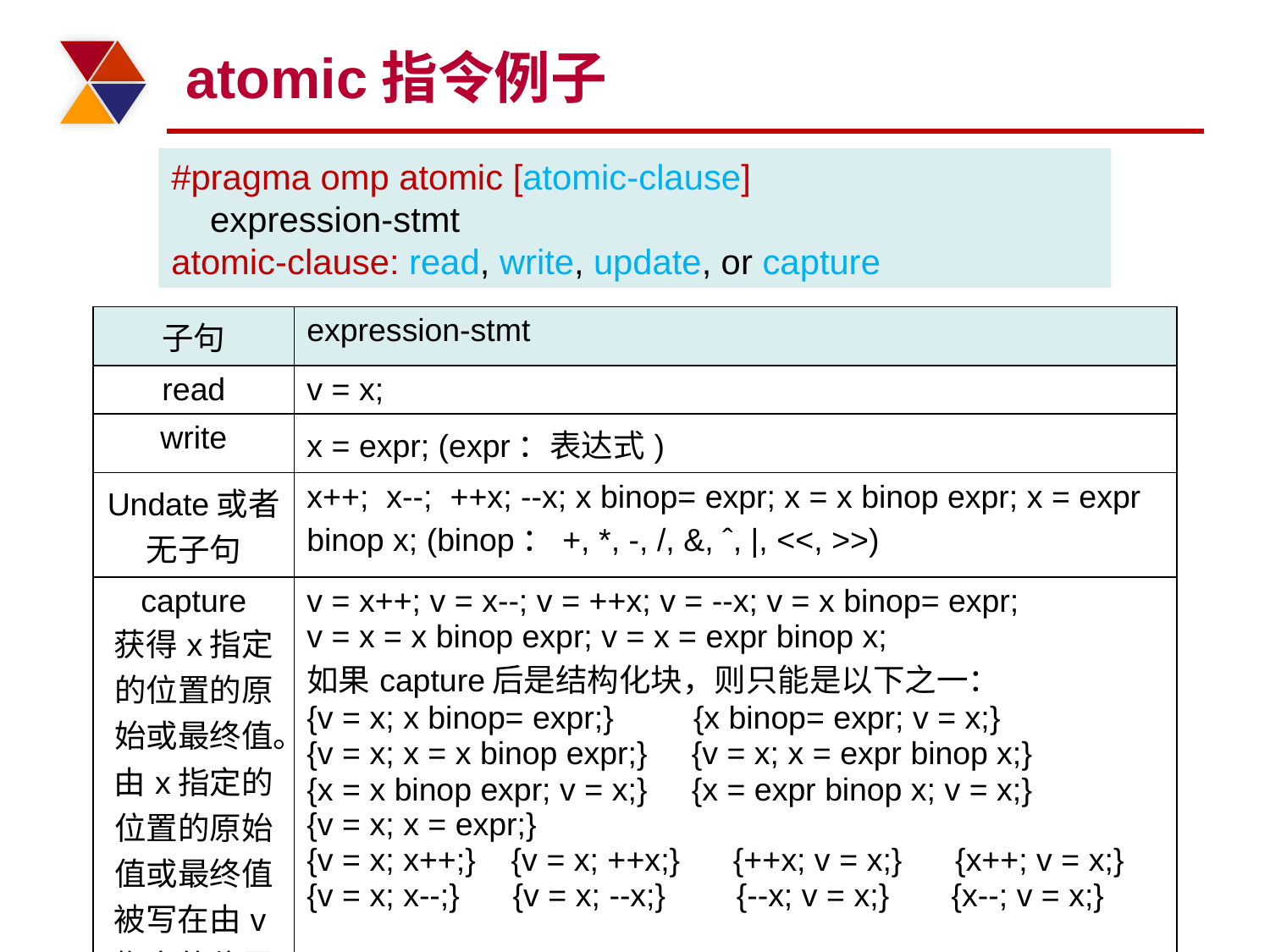

# atomic指令例子
#pragma omp atomic [atomic-clause]
    expression-stmt
atomic-clause: read, write, update, or capture
| 子句 | expression-stmt |
| --- | --- |
| read | v = x; |
| write | x = expr; (expr：表达式) |
| Undate或者无子句 | x++; x--; ++x; --x; x binop= expr; x = x binop expr; x = expr binop x; (binop：+, \*, -, /, &, ˆ, |, <<, >>) |
| capture 获得x指定的位置的原始或最终值。由x指定的位置的原始值或最终值被写在由v指定的位置上 | v = x++; v = x--; v = ++x; v = --x; v = x binop= expr; v = x = x binop expr; v = x = expr binop x; 如果capture后是结构化块，则只能是以下之一： {v = x; x binop= expr;} {x binop= expr; v = x;} {v = x; x = x binop expr;} {v = x; x = expr binop x;} {x = x binop expr; v = x;} {x = expr binop x; v = x;} {v = x; x = expr;} {v = x; x++;} {v = x; ++x;} {++x; v = x;} {x++; v = x;} {v = x; x--;} {v = x; --x;} {--x; v = x;} {x--; v = x;} |